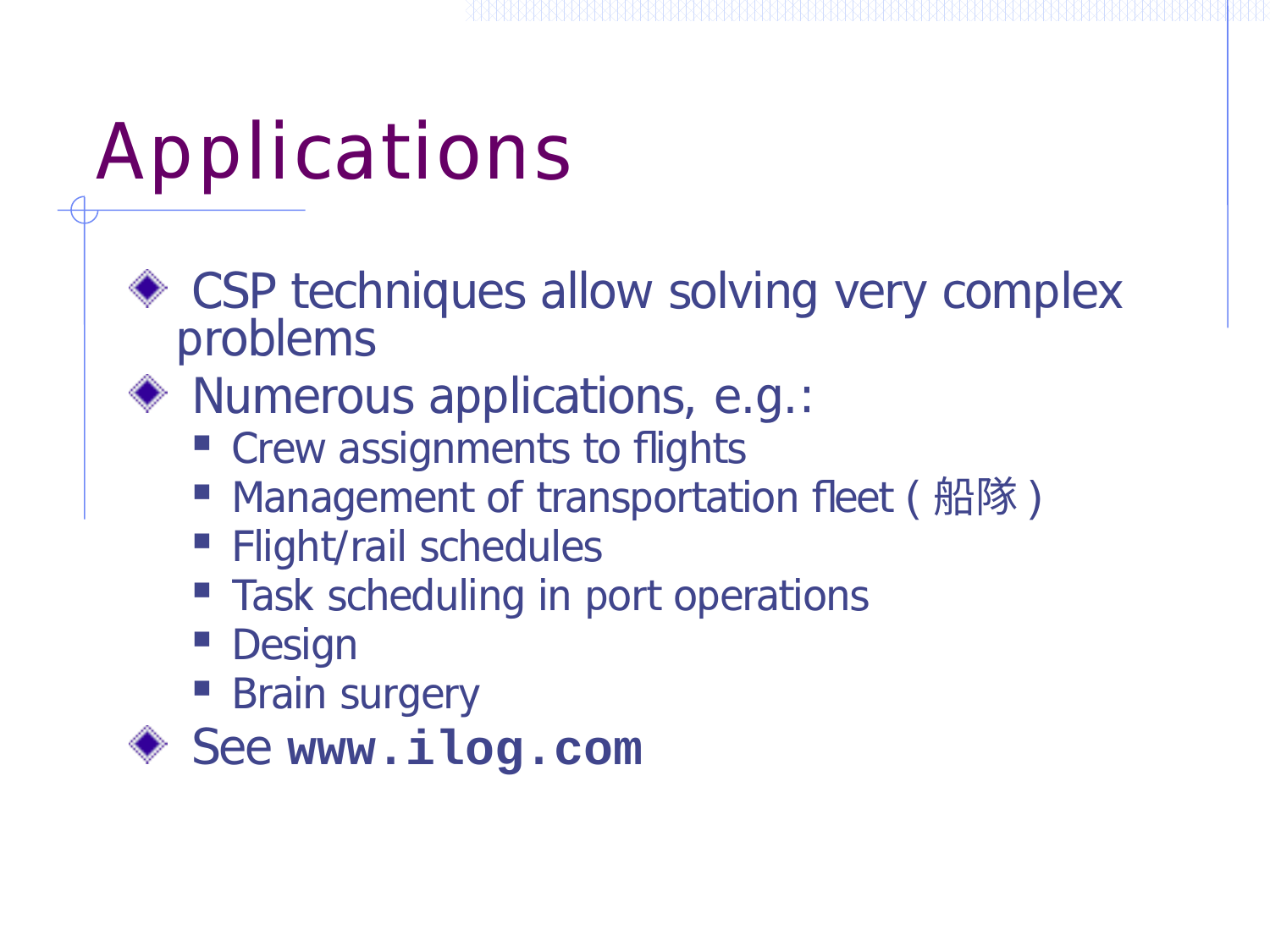

# Applications
 CSP techniques allow solving very complex problems
 Numerous applications, e.g.:
Crew assignments to flights
Management of transportation fleet (船隊)
Flight/rail schedules
Task scheduling in port operations
Design
Brain surgery
 See www.ilog.com